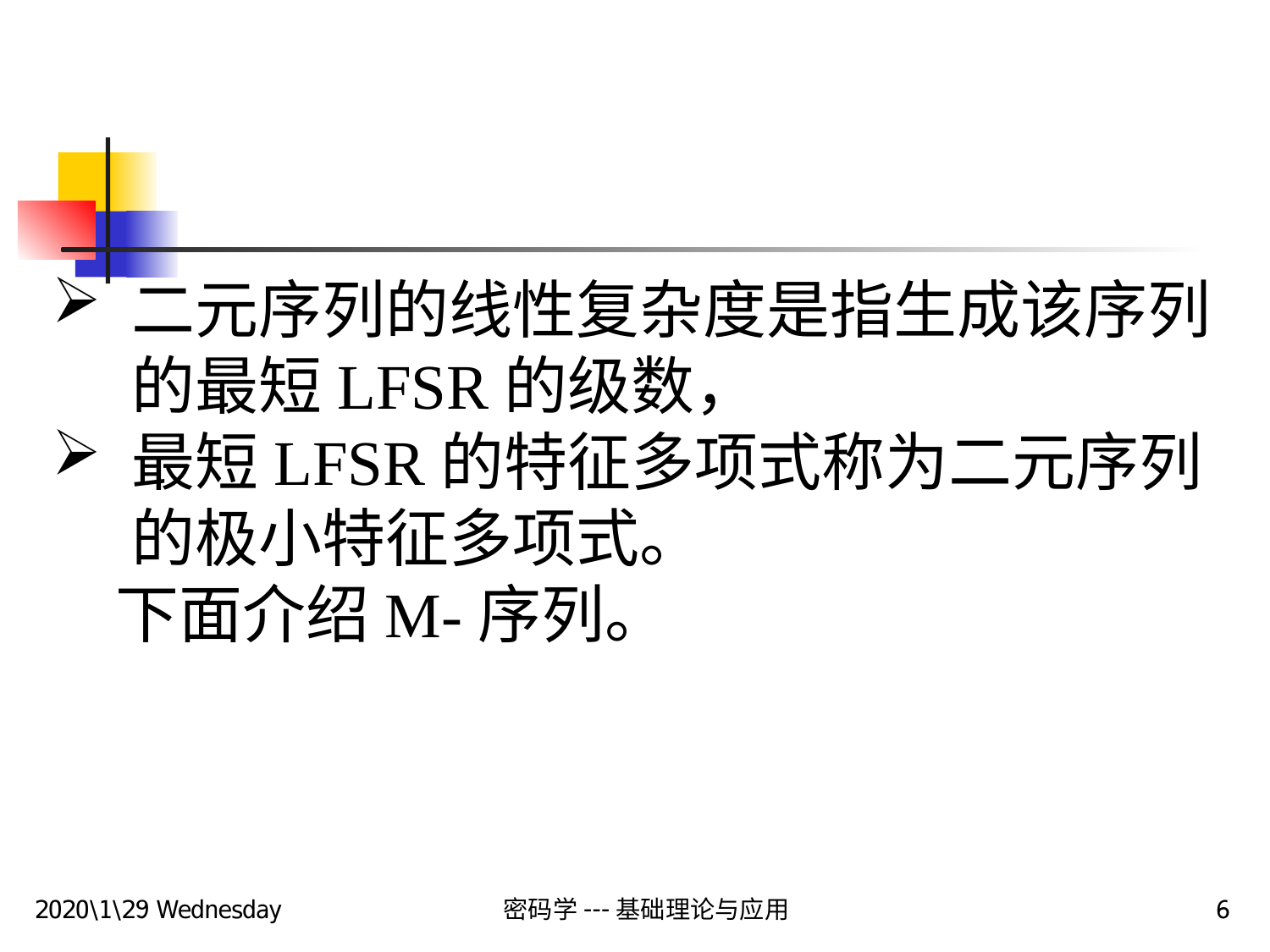

二元序列的线性复杂度是指生成该序列的最短LFSR的级数，
最短LFSR的特征多项式称为二元序列的极小特征多项式。
下面介绍M-序列。
2020\1\29 Wednesday
密码学---基础理论与应用
6